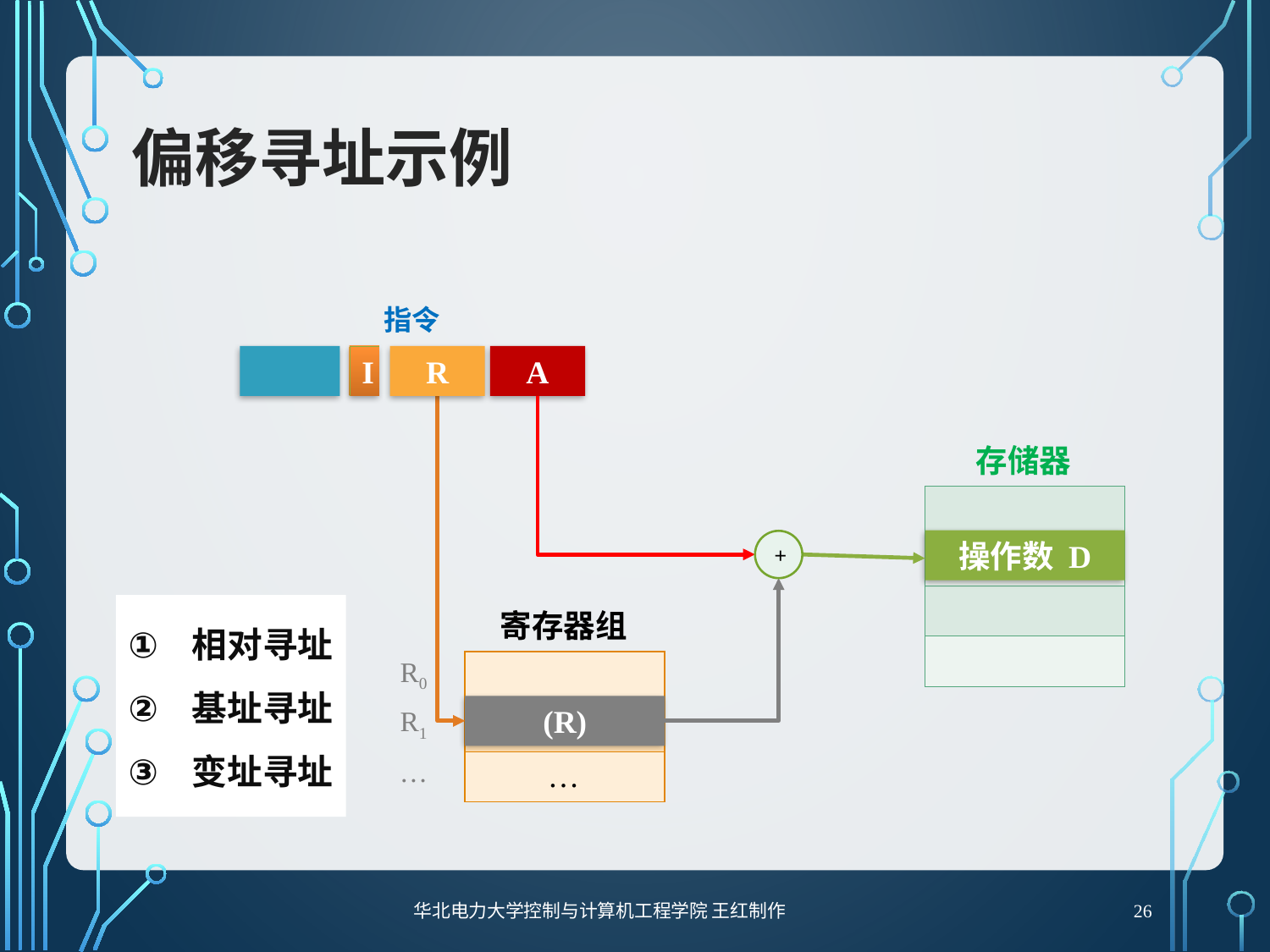

# 偏移寻址示例
指令

I
R
A
| 存储器 |
| --- |
|  |
|  |
|  |
|  |
操作数 D
+
|  | 寄存器组 |
| --- | --- |
| R0 |  |
| R1 |  |
| … | … |
相对寻址
基址寻址
变址寻址
(R)
26
华北电力大学控制与计算机工程学院 王红制作